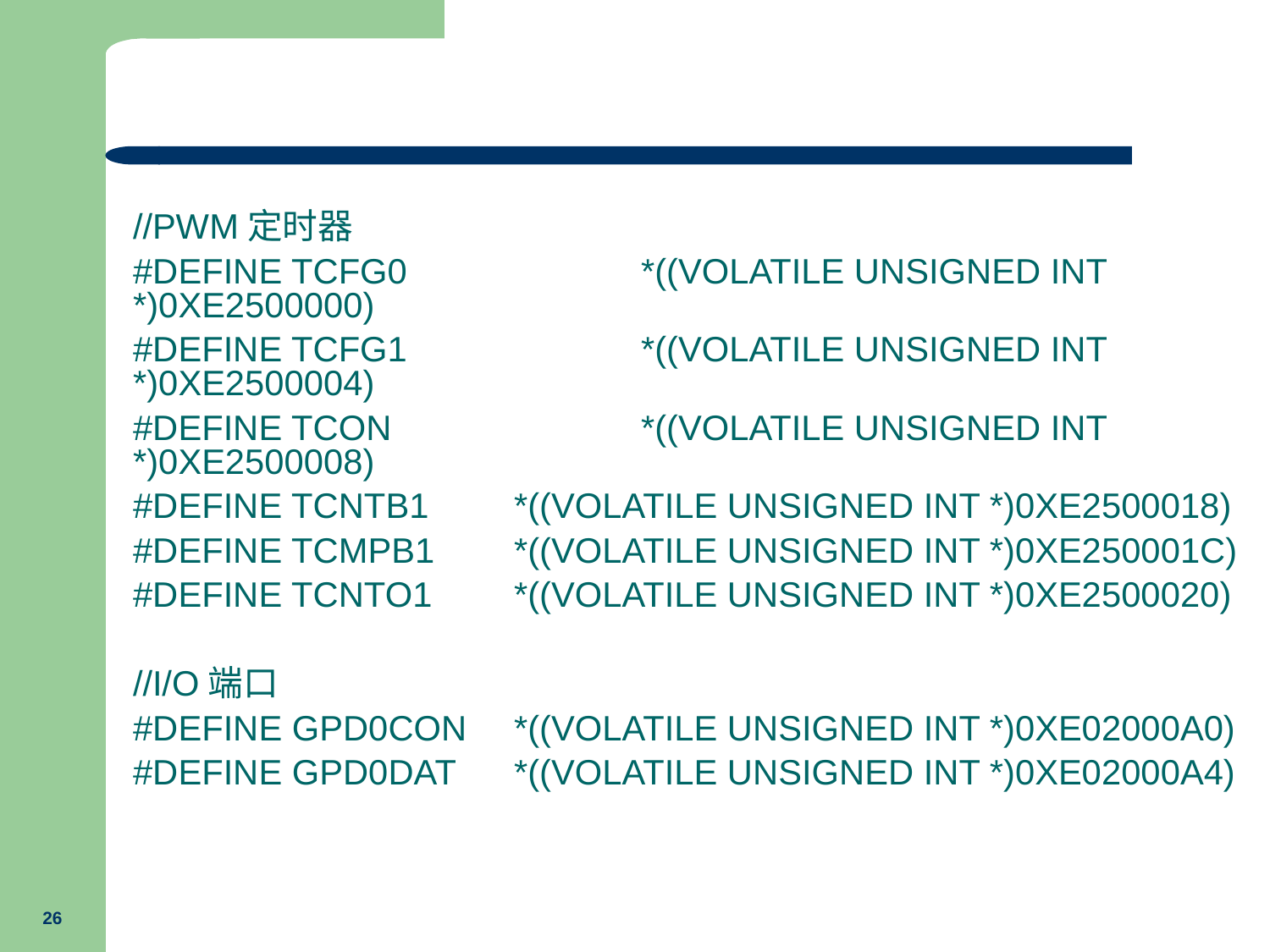

//PWM定时器
#define TCFG0		*((volatile unsigned int *)0xE2500000)
#define TCFG1		*((volatile unsigned int *)0xE2500004)
#define TCON		*((volatile unsigned int *)0xE2500008)
#define TCNTB1	*((volatile unsigned int *)0xE2500018)
#define TCMPB1	*((volatile unsigned int *)0xE250001C)
#define TCNTO1	*((volatile unsigned int *)0xE2500020)

//I/O端口
#define GPD0CON	*((volatile unsigned int *)0xE02000A0)
#define GPD0DAT	*((volatile unsigned int *)0xE02000A4)
26